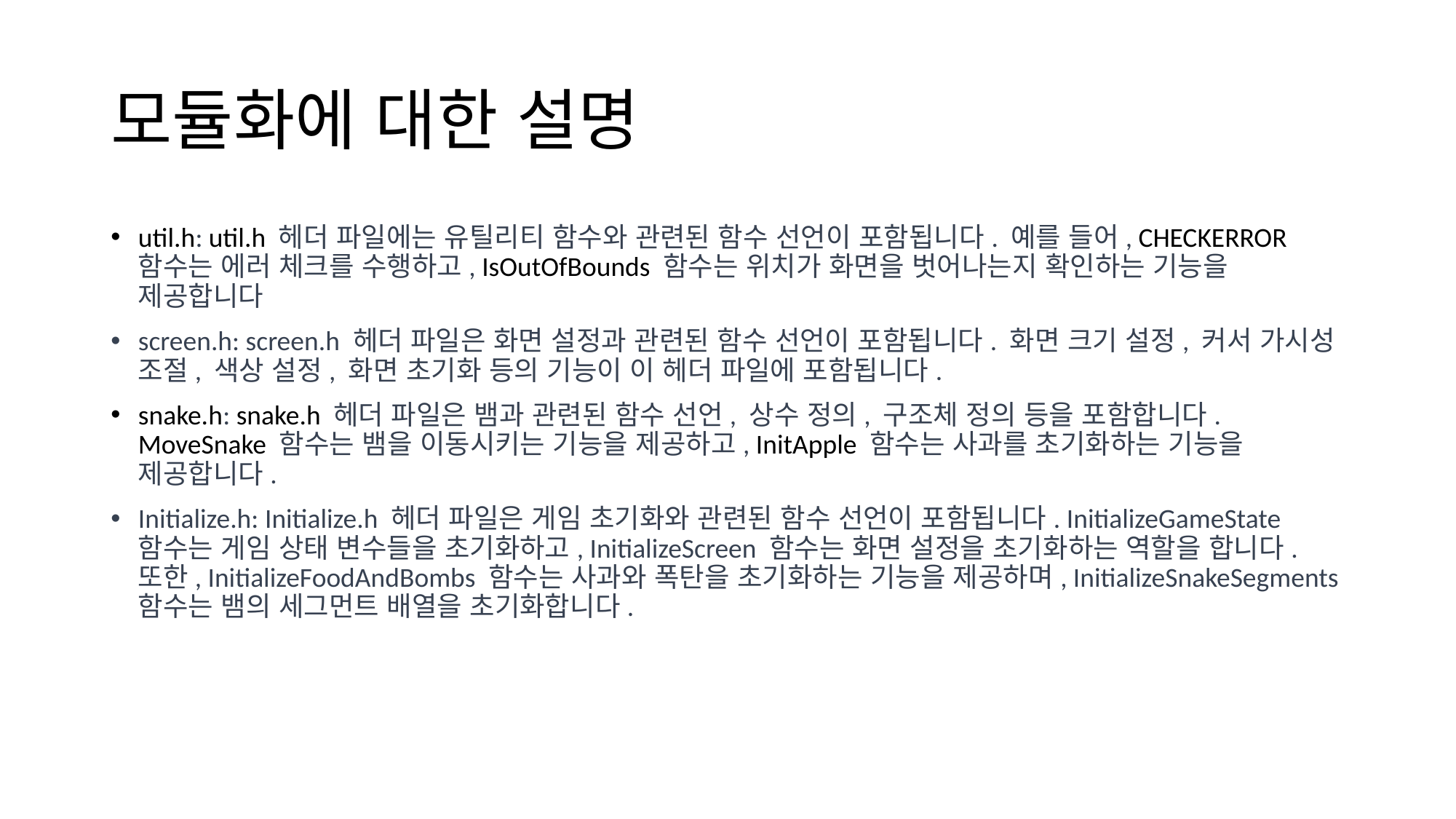

# 모듈화에 대한 설명
util.h: util.h 헤더 파일에는 유틸리티 함수와 관련된 함수 선언이 포함됩니다. 예를 들어, CHECKERROR 함수는 에러 체크를 수행하고, IsOutOfBounds 함수는 위치가 화면을 벗어나는지 확인하는 기능을 제공합니다
screen.h: screen.h 헤더 파일은 화면 설정과 관련된 함수 선언이 포함됩니다. 화면 크기 설정, 커서 가시성 조절, 색상 설정, 화면 초기화 등의 기능이 이 헤더 파일에 포함됩니다.
snake.h: snake.h 헤더 파일은 뱀과 관련된 함수 선언, 상수 정의, 구조체 정의 등을 포함합니다. MoveSnake 함수는 뱀을 이동시키는 기능을 제공하고, InitApple 함수는 사과를 초기화하는 기능을 제공합니다.
Initialize.h: Initialize.h 헤더 파일은 게임 초기화와 관련된 함수 선언이 포함됩니다. InitializeGameState 함수는 게임 상태 변수들을 초기화하고, InitializeScreen 함수는 화면 설정을 초기화하는 역할을 합니다. 또한, InitializeFoodAndBombs 함수는 사과와 폭탄을 초기화하는 기능을 제공하며, InitializeSnakeSegments 함수는 뱀의 세그먼트 배열을 초기화합니다.